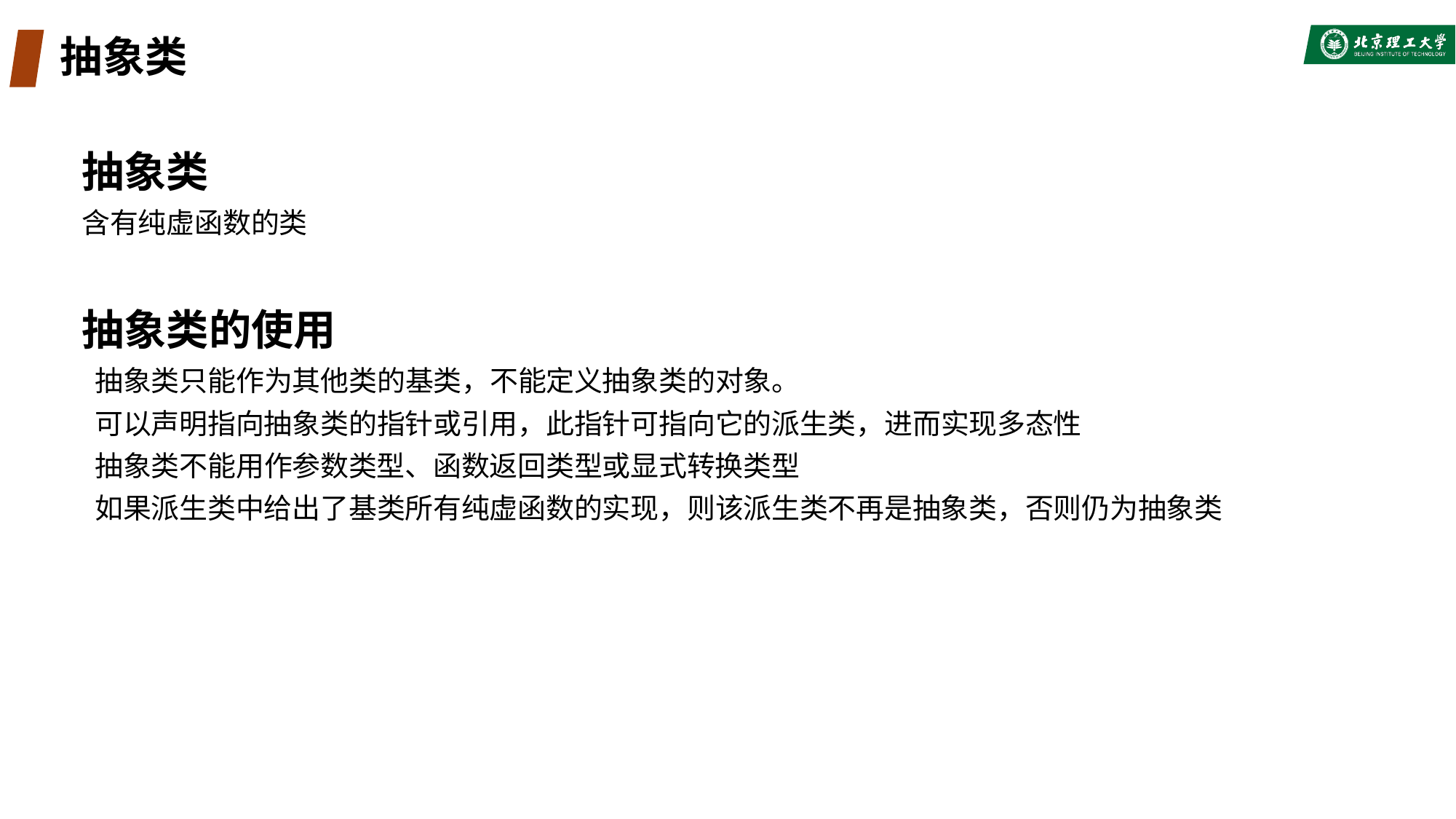

# 抽象类
抽象类
含有纯虚函数的类

抽象类的使用
 抽象类只能作为其他类的基类，不能定义抽象类的对象。
 可以声明指向抽象类的指针或引用，此指针可指向它的派生类，进而实现多态性
 抽象类不能用作参数类型、函数返回类型或显式转换类型
 如果派生类中给出了基类所有纯虚函数的实现，则该派生类不再是抽象类，否则仍为抽象类